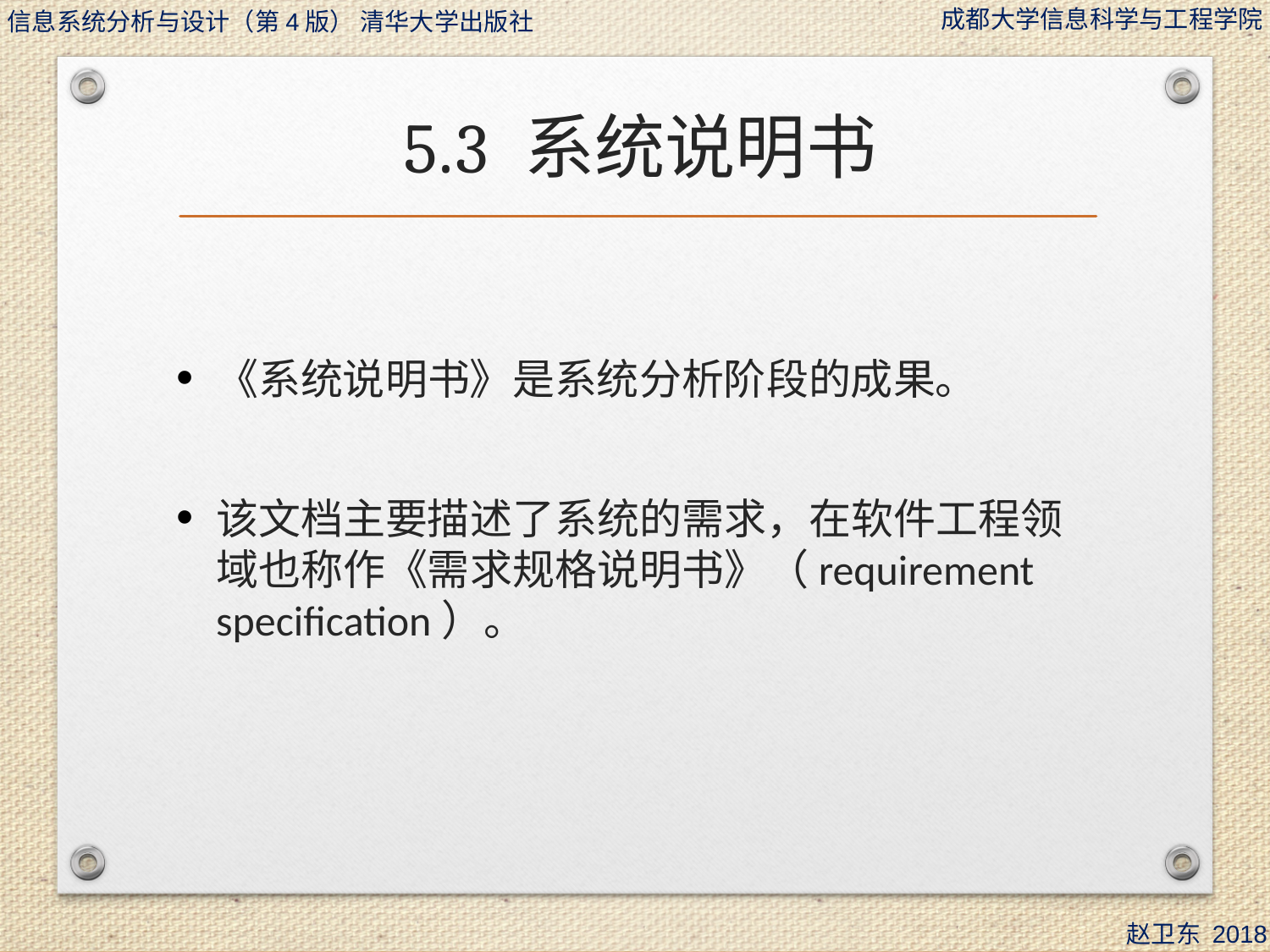

# 5.3 系统说明书
《系统说明书》是系统分析阶段的成果。

该文档主要描述了系统的需求，在软件工程领域也称作《需求规格说明书》（requirement specification）。